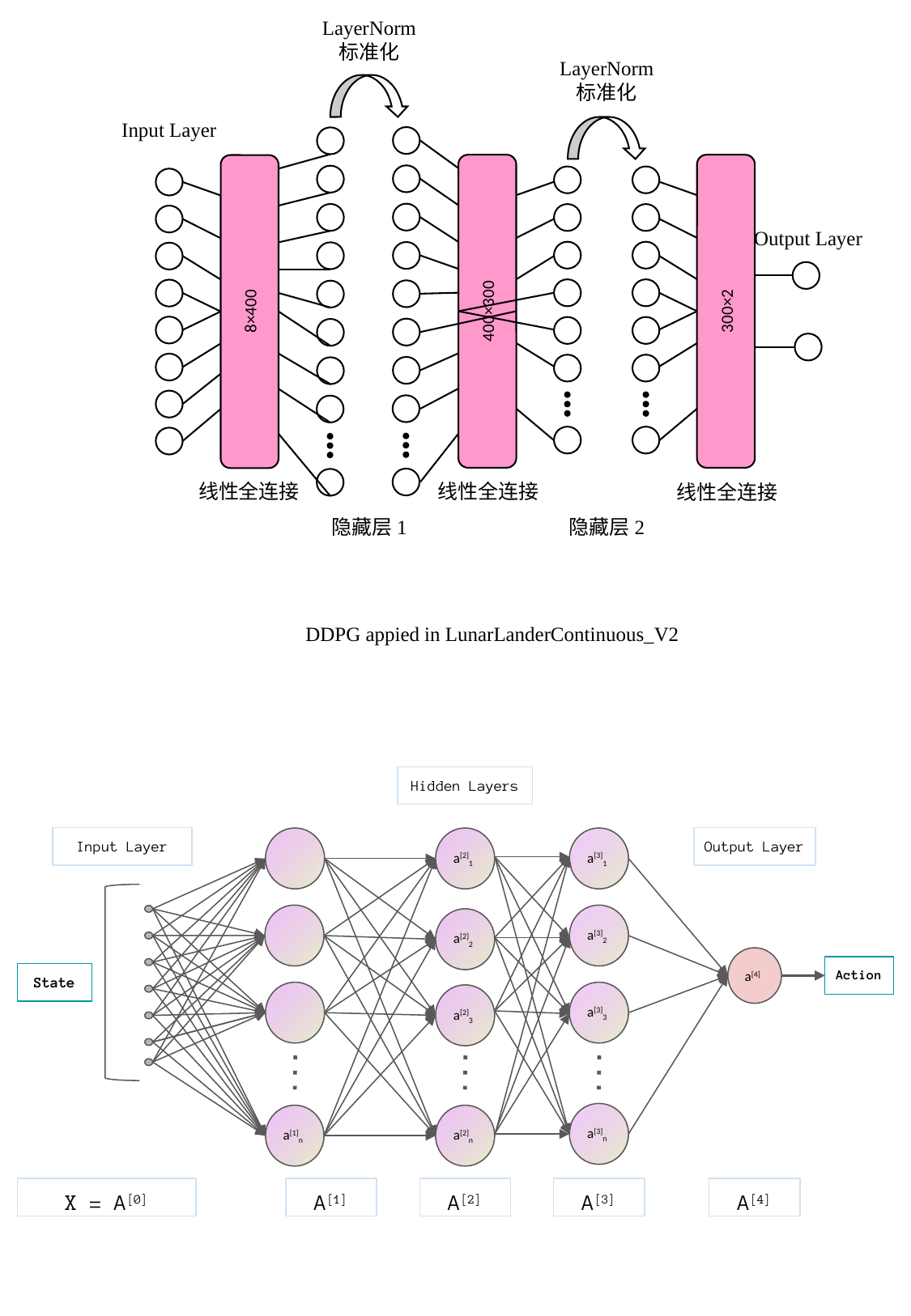

LayerNorm
标准化
LayerNorm
标准化

Input Layer

400×300
300×2
8×400

Output Layer

线性全连接
线性全连接
线性全连接
隐藏层1
隐藏层2
DDPG appied in LunarLanderContinuous_V2
Hidden Layers
Input Layer
Output Layer

a[2]1
a[3]1

a[3]2

a[2]2

a[4]
Action

State

a[3]3
a[2]3

a[3]n
a[1]n
a[2]n
X = A[0]
A[1]
A[2]
A[3]
A[4]